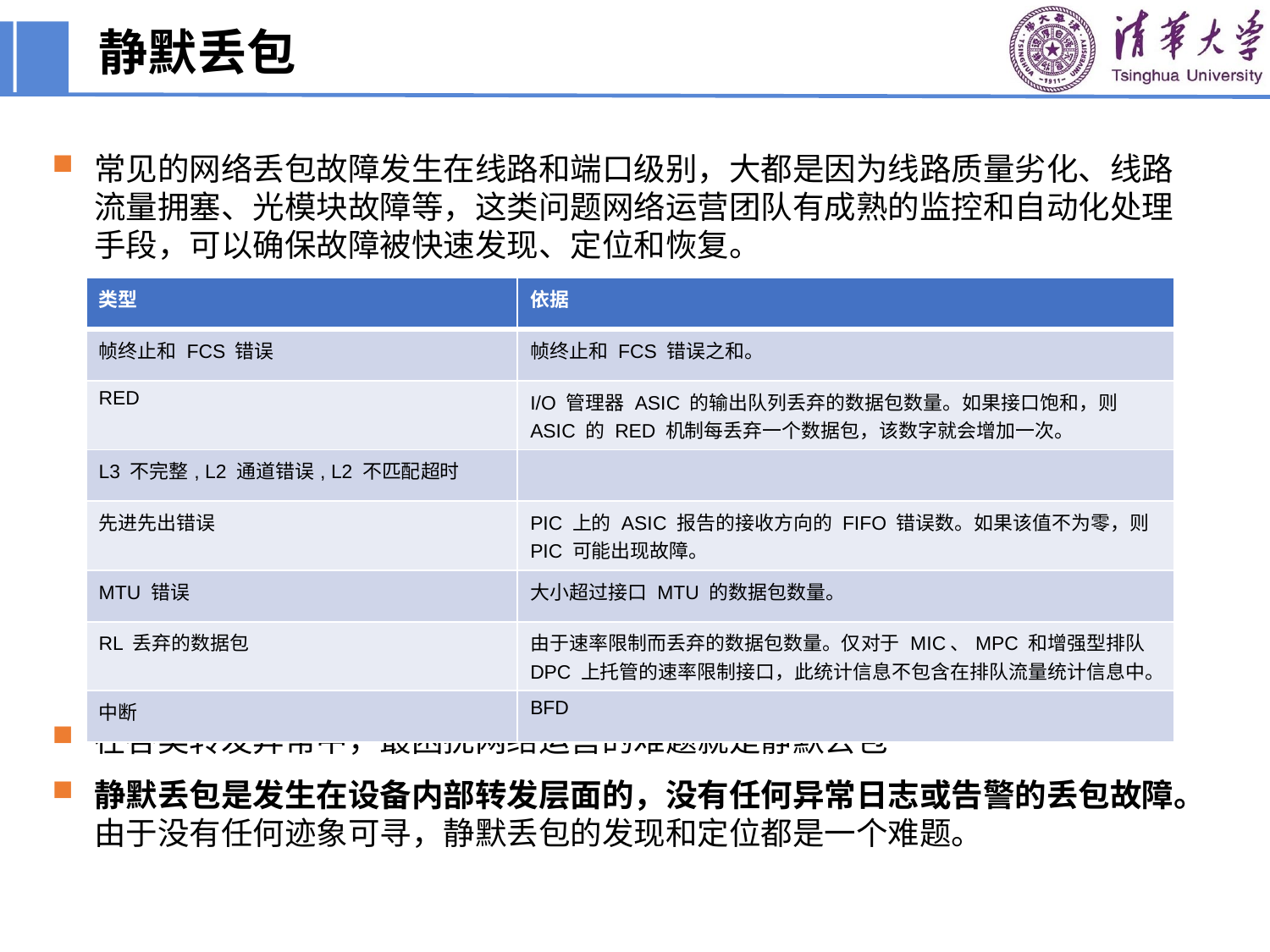

# 静默丢包
常见的网络丢包故障发生在线路和端口级别，大都是因为线路质量劣化、线路流量拥塞、光模块故障等，这类问题网络运营团队有成熟的监控和自动化处理手段，可以确保故障被快速发现、定位和恢复。

在各类转发异常中，最困扰网络运营的难题就是静默丢包
静默丢包是发生在设备内部转发层面的，没有任何异常日志或告警的丢包故障。由于没有任何迹象可寻，静默丢包的发现和定位都是一个难题。
| 类型 | 依据 |
| --- | --- |
| 帧终止和 FCS 错误 | 帧终止和 FCS 错误之和。 |
| RED | I/O 管理器 ASIC 的输出队列丢弃的数据包数量。如果接口饱和，则 ASIC 的 RED 机制每丢弃一个数据包，该数字就会增加一次。 |
| L3 不完整, L2 通道错误, L2 不匹配超时 |  |
| 先进先出错误 | PIC 上的 ASIC 报告的接收方向的 FIFO 错误数。如果该值不为零，则 PIC 可能出现故障。 |
| MTU 错误 | 大小超过接口 MTU 的数据包数量。 |
| RL 丢弃的数据包 | 由于速率限制而丢弃的数据包数量。仅对于 MIC、MPC 和增强型排队 DPC 上托管的速率限制接口，此统计信息不包含在排队流量统计信息中。 |
| 中断 | BFD |